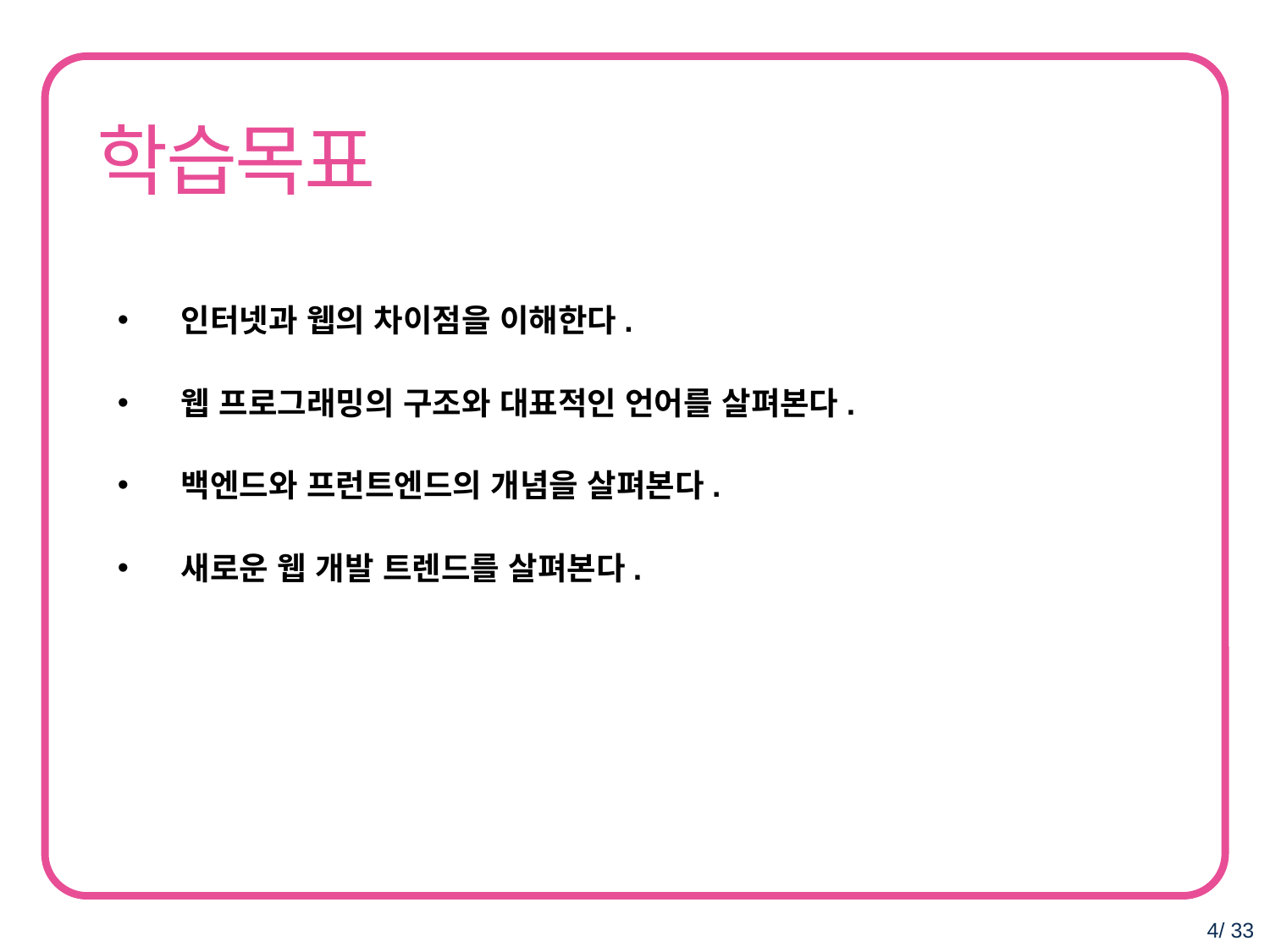

인터넷과 웹의 차이점을 이해한다.
웹 프로그래밍의 구조와 대표적인 언어를 살펴본다.
백엔드와 프런트엔드의 개념을 살펴본다.
새로운 웹 개발 트렌드를 살펴본다.